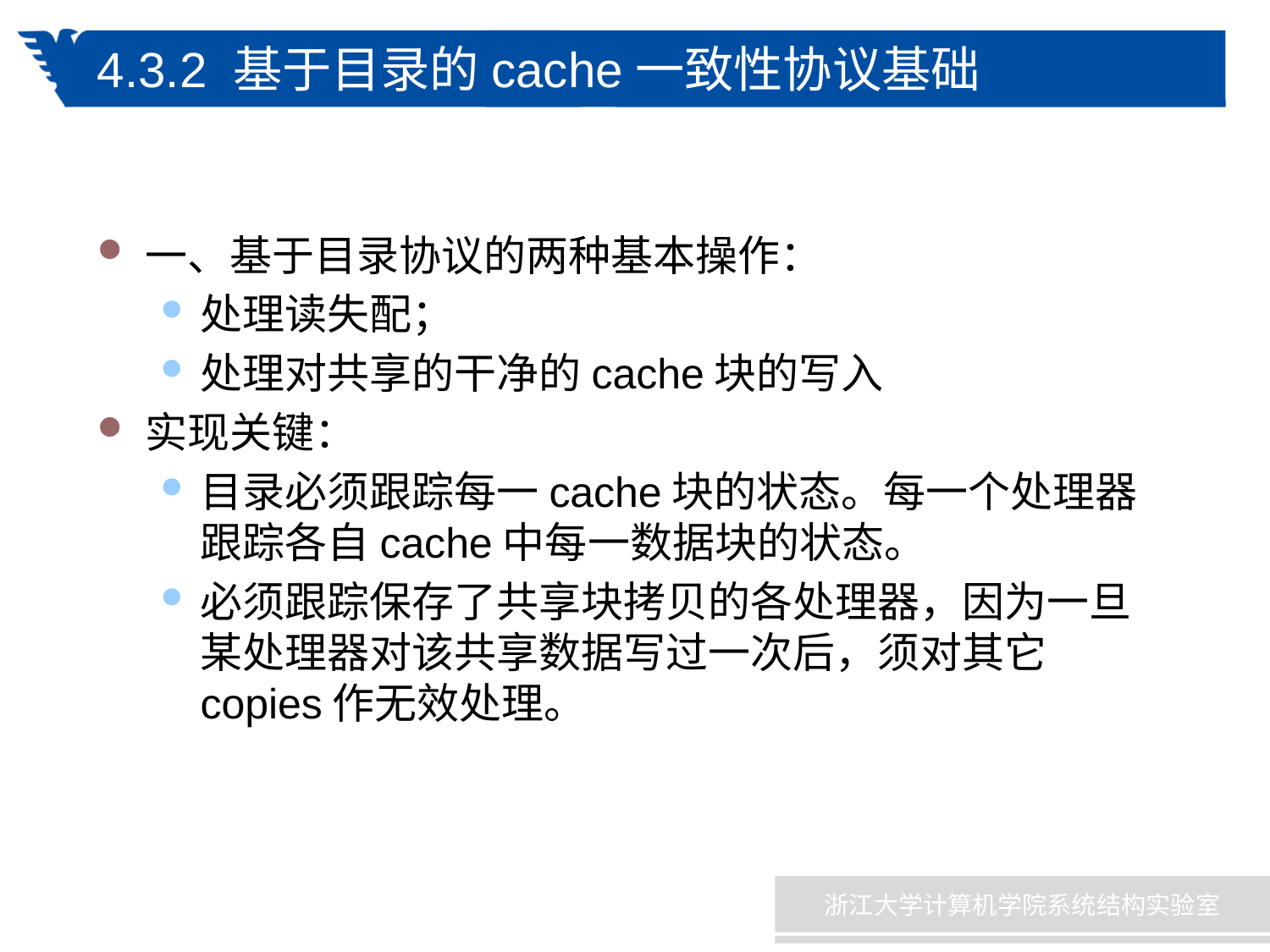

# 4.3.2 基于目录的cache一致性协议基础
一、基于目录协议的两种基本操作：
处理读失配；
处理对共享的干净的cache块的写入
实现关键：
目录必须跟踪每一cache块的状态。每一个处理器跟踪各自cache中每一数据块的状态。
必须跟踪保存了共享块拷贝的各处理器，因为一旦某处理器对该共享数据写过一次后，须对其它copies作无效处理。